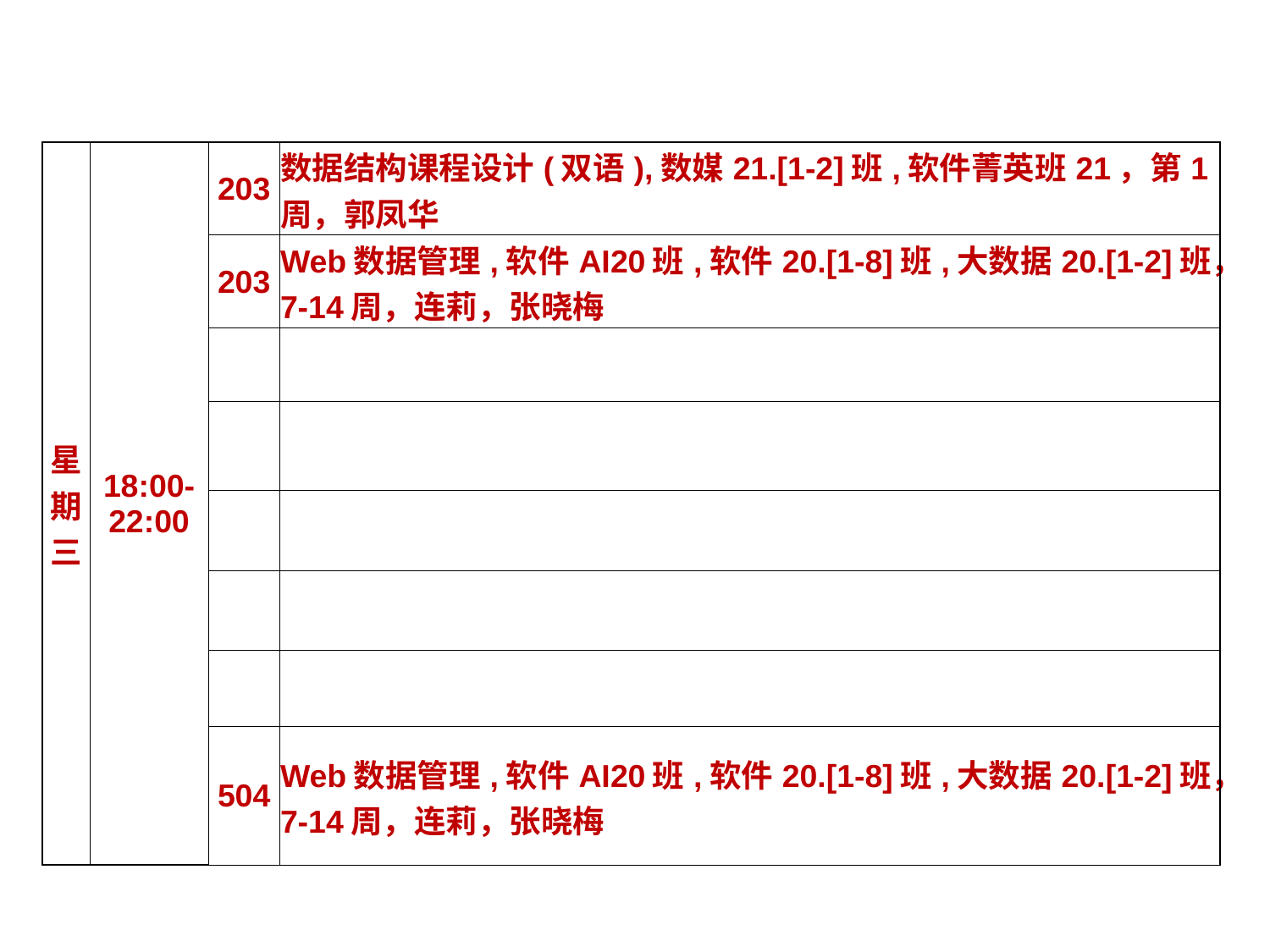

| 星期三 | 18:00-22:00 | 203 | 数据结构课程设计(双语),数媒21.[1-2]班,软件菁英班21，第1周，郭凤华 |
| --- | --- | --- | --- |
|  |  | 203 | Web数据管理,软件AI20班,软件20.[1-8]班,大数据20.[1-2]班，7-14周，连莉，张晓梅 |
|  |  |  |  |
|  |  |  |  |
|  |  |  |  |
|  |  |  |  |
|  |  |  |  |
|  |  | 504 | Web数据管理,软件AI20班,软件20.[1-8]班,大数据20.[1-2]班，7-14周，连莉，张晓梅 |